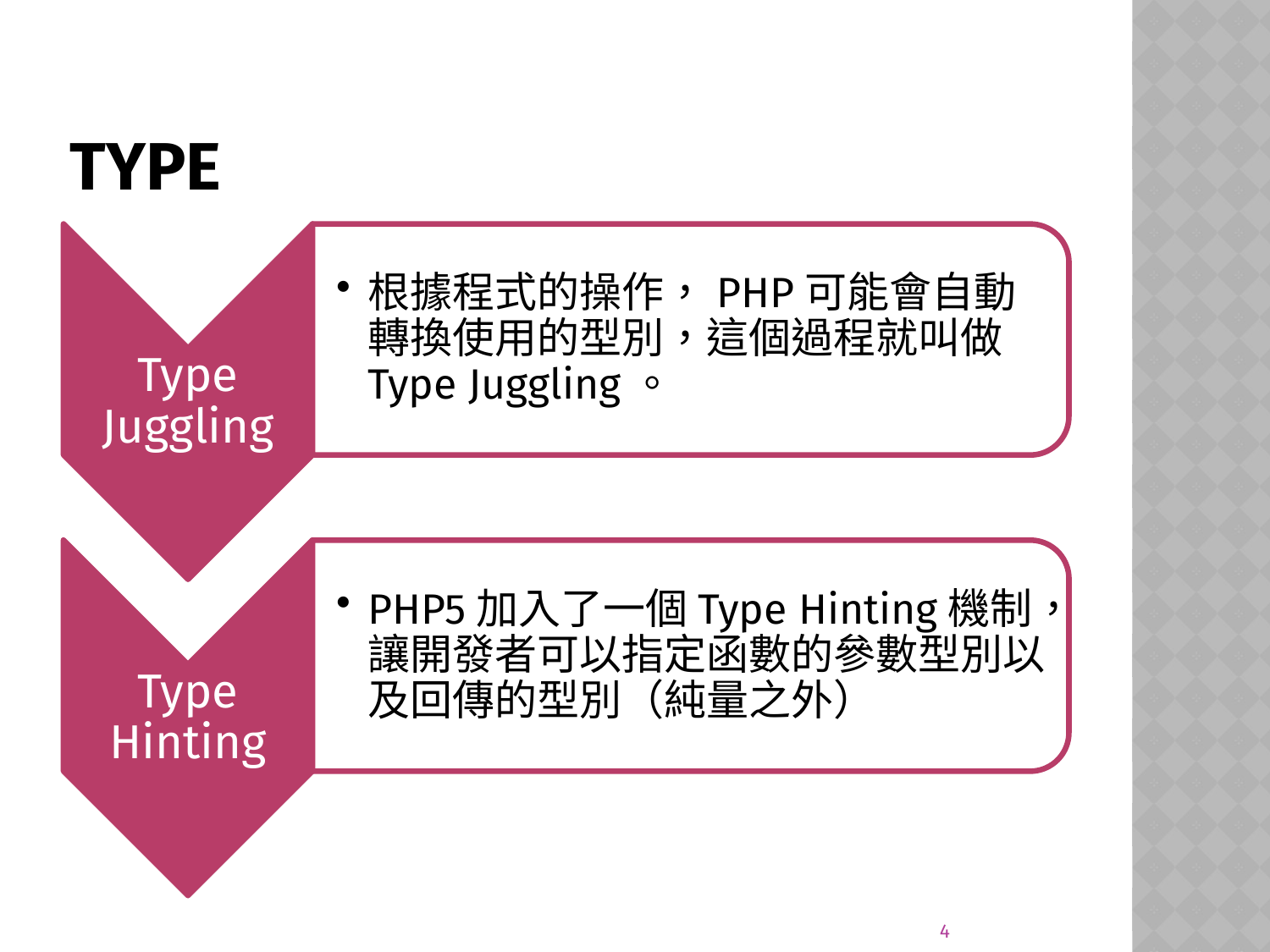

# Type
Type Juggling
根據程式的操作，PHP可能會自動轉換使用的型別，這個過程就叫做Type Juggling。
Type Hinting
PHP5加入了一個Type Hinting機制，讓開發者可以指定函數的參數型別以及回傳的型別（純量之外）
4